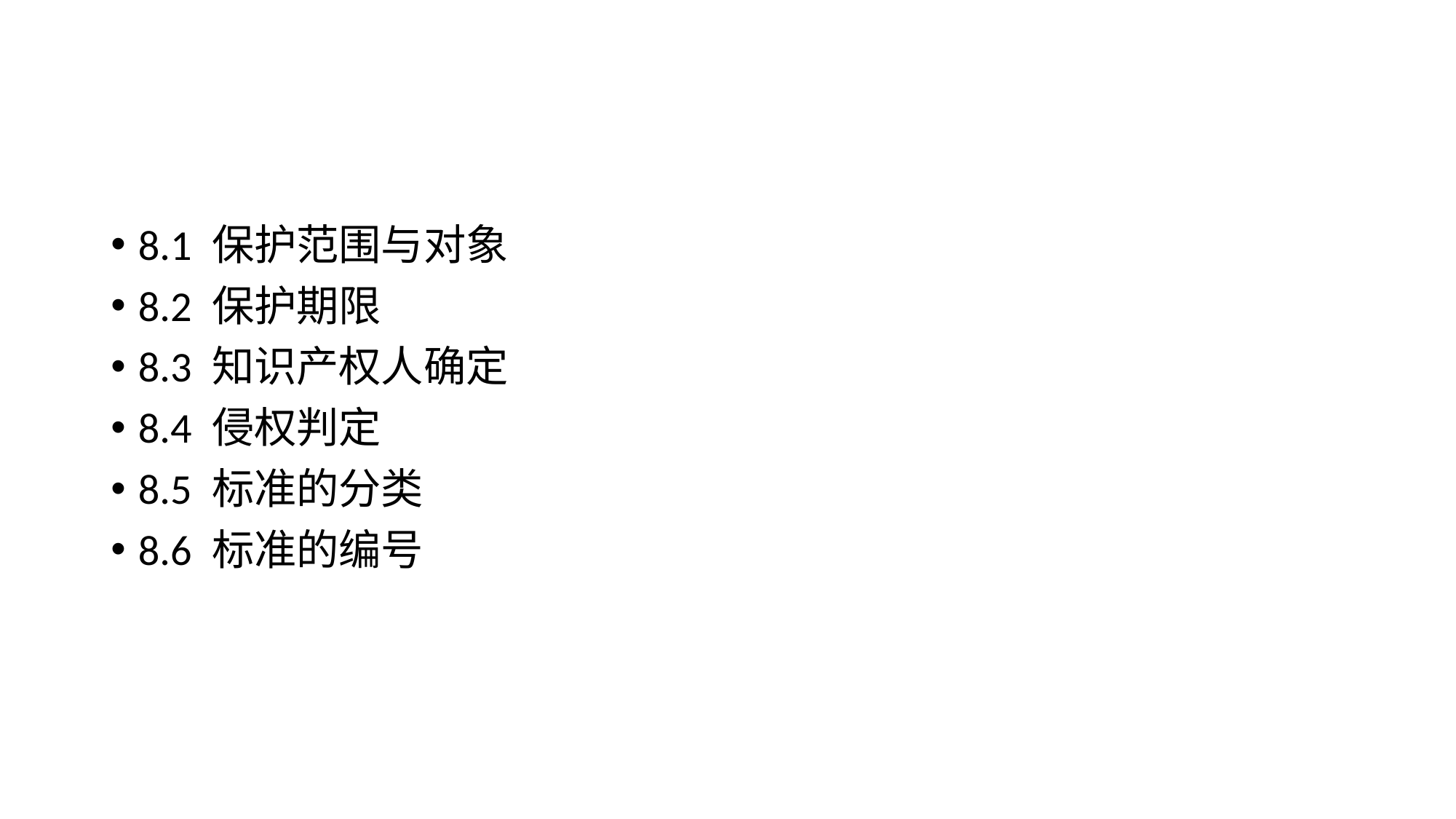

8.1 保护范围与对象
8.2 保护期限
8.3 知识产权人确定
8.4 侵权判定
8.5 标准的分类
8.6 标准的编号